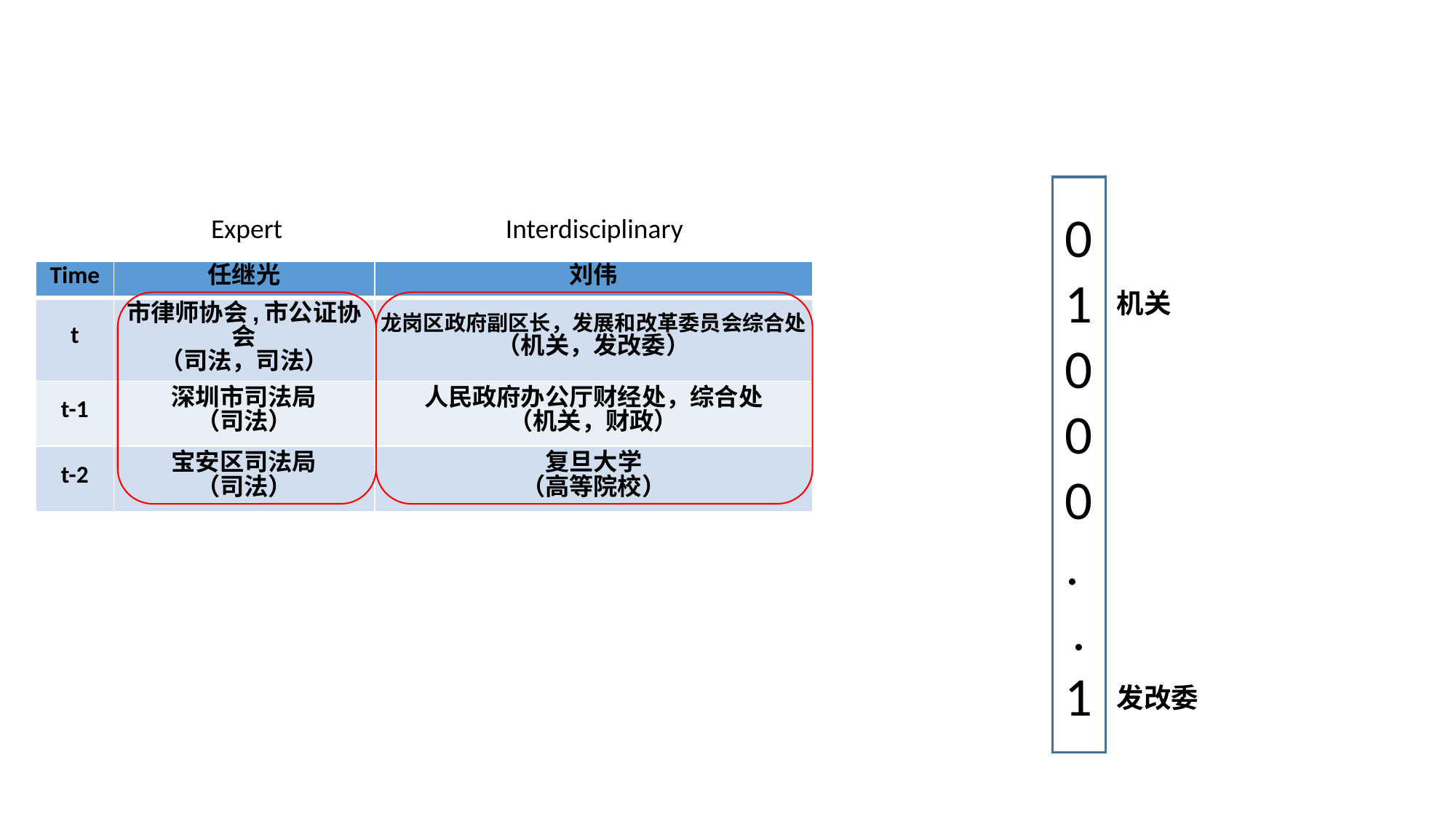

01000 .
.
1
Expert
Interdisciplinary
| Time | 任继光 | 刘伟 |
| --- | --- | --- |
| t | 市律师协会,市公证协会 （司法，司法） | 龙岗区政府副区长，发展和改革委员会综合处 （机关，发改委） |
| t-1 | 深圳市司法局 （司法） | 人民政府办公厅财经处，综合处 （机关，财政） |
| t-2 | 宝安区司法局 （司法） | 复旦大学 （高等院校） |
机关

发改委